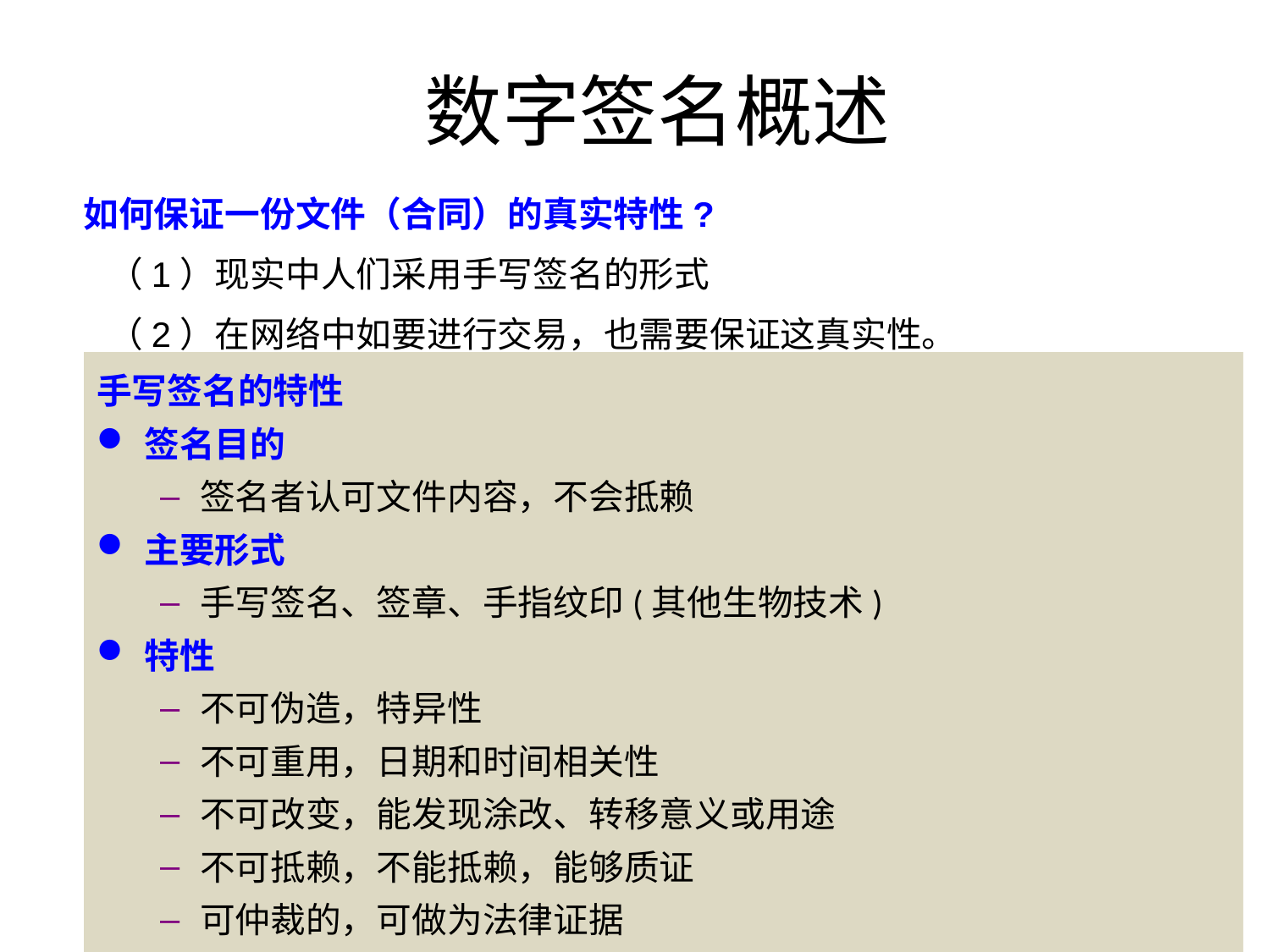

# 数字签名概述
如何保证一份文件（合同）的真实特性?
  （1）现实中人们采用手写签名的形式
  （2）在网络中如要进行交易，也需要保证这真实性。

手写签名的特性
签名目的
签名者认可文件内容，不会抵赖
主要形式
手写签名、签章、手指纹印(其他生物技术)
特性
不可伪造，特异性
不可重用，日期和时间相关性
不可改变，能发现涂改、转移意义或用途
不可抵赖，不能抵赖，能够质证
可仲裁的，可做为法律证据